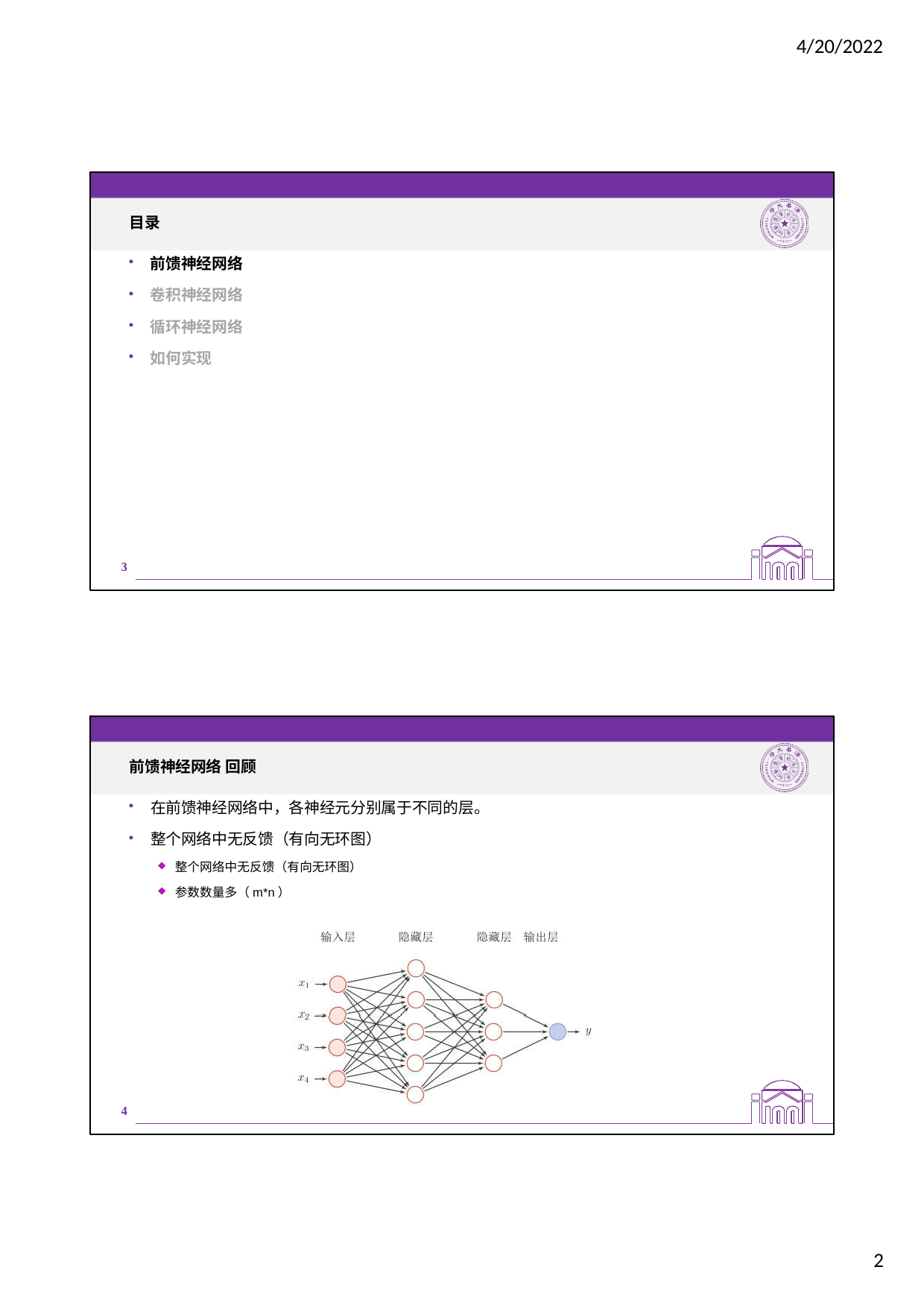

4/20/2022

目录

前馈神经网络
卷积神经网络
循环神经网络
如何实现

3

前馈神经网络 回顾

在前馈神经网络中，各神经元分别属于不同的层。
整个网络中无反馈（有向无环图）
整个网络中无反馈（有向无环图）
参数数量多（m*n）

4

2